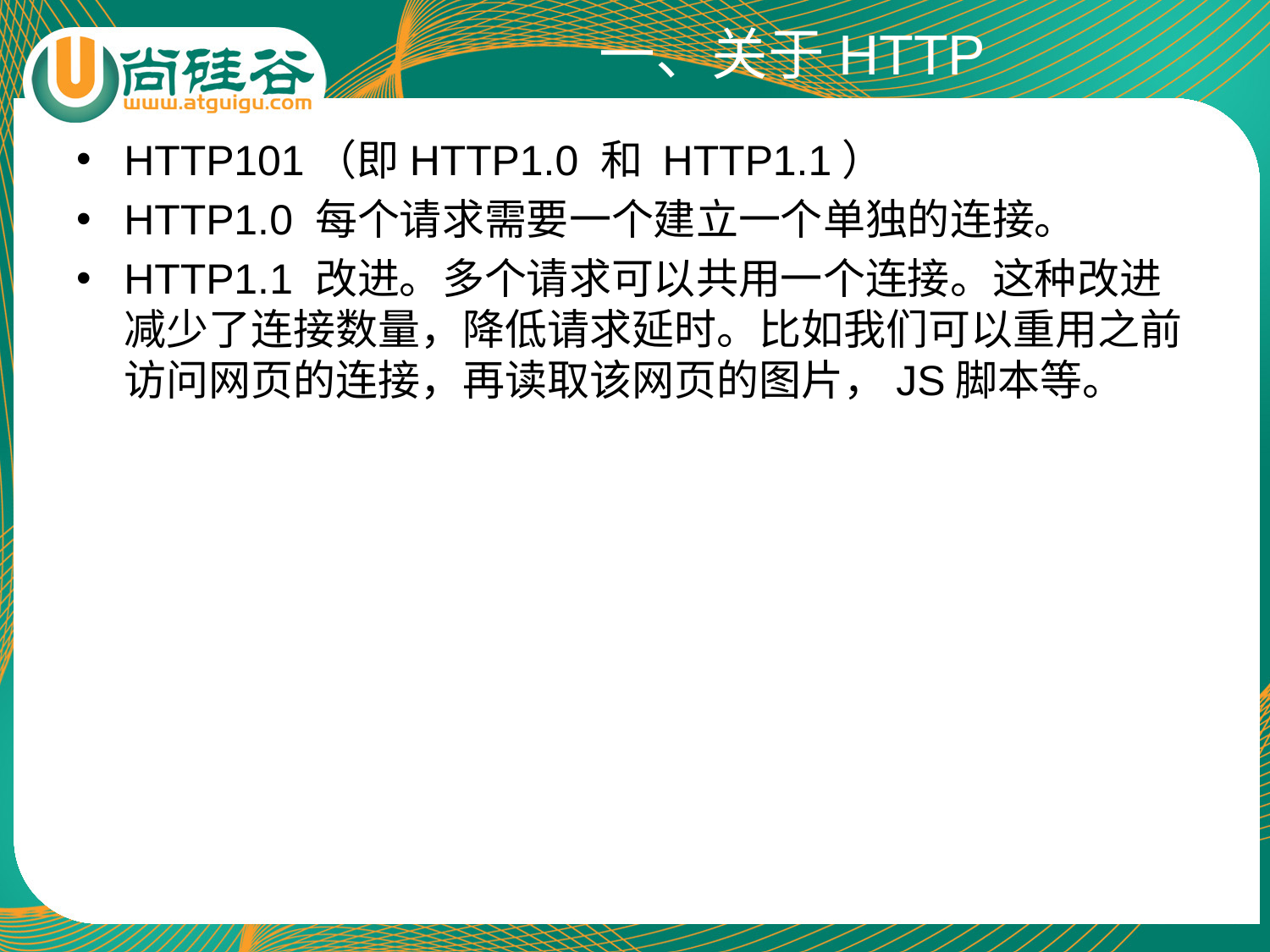

# 一、关于HTTP
HTTP101（即HTTP1.0 和 HTTP1.1）
HTTP1.0 每个请求需要一个建立一个单独的连接。
HTTP1.1 改进。多个请求可以共用一个连接。这种改进减少了连接数量，降低请求延时。比如我们可以重用之前访问网页的连接，再读取该网页的图片，JS脚本等。